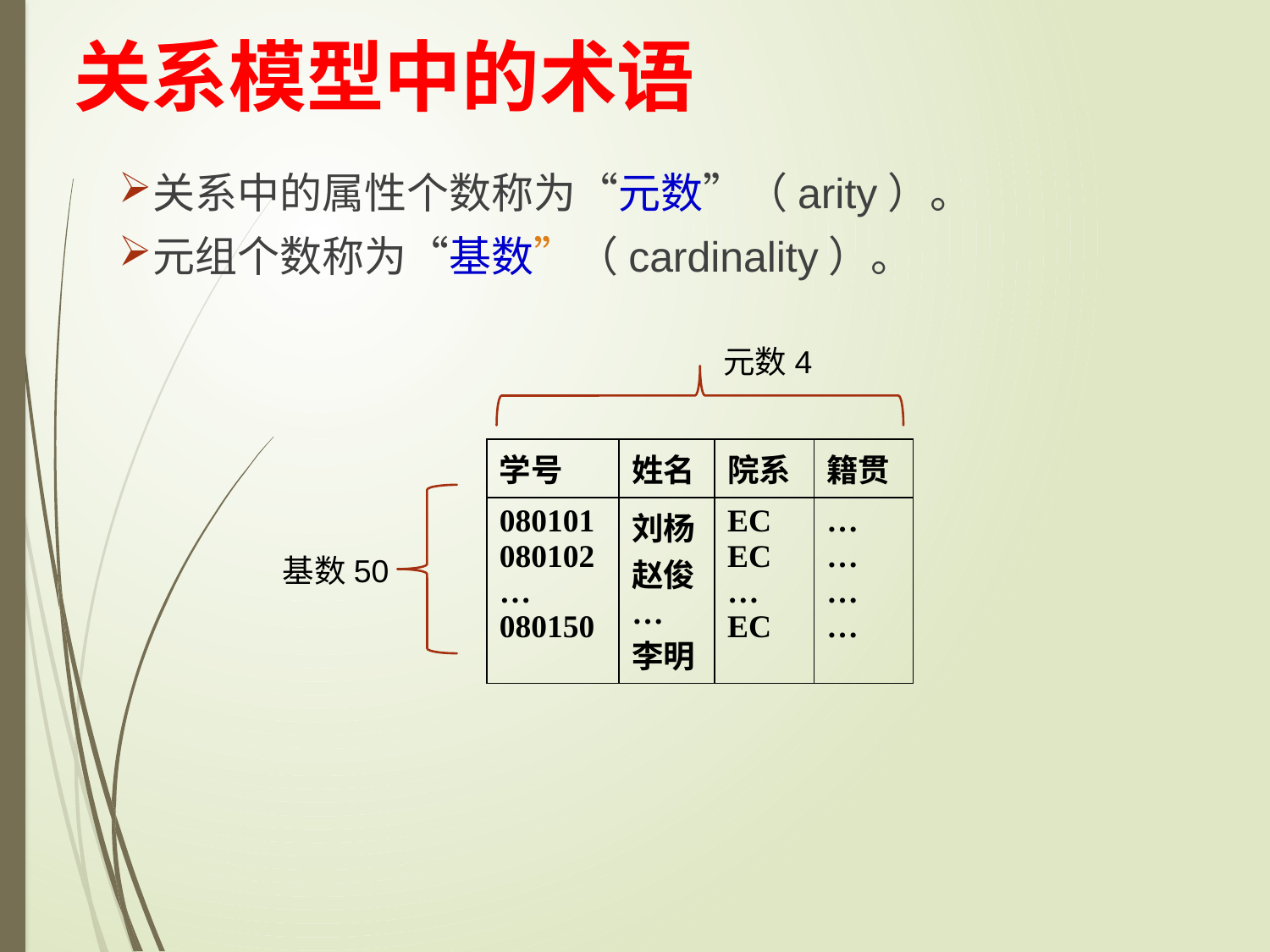

关系模型中的术语
关系中的属性个数称为“元数”（arity）。
元组个数称为“基数”（cardinality）。

元数4
| 学号 | 姓名 | 院系 | 籍贯 |
| --- | --- | --- | --- |
| 080101 080102 … 080150 | 刘杨 赵俊 … 李明 | EC EC … EC | … … … … |

基数50